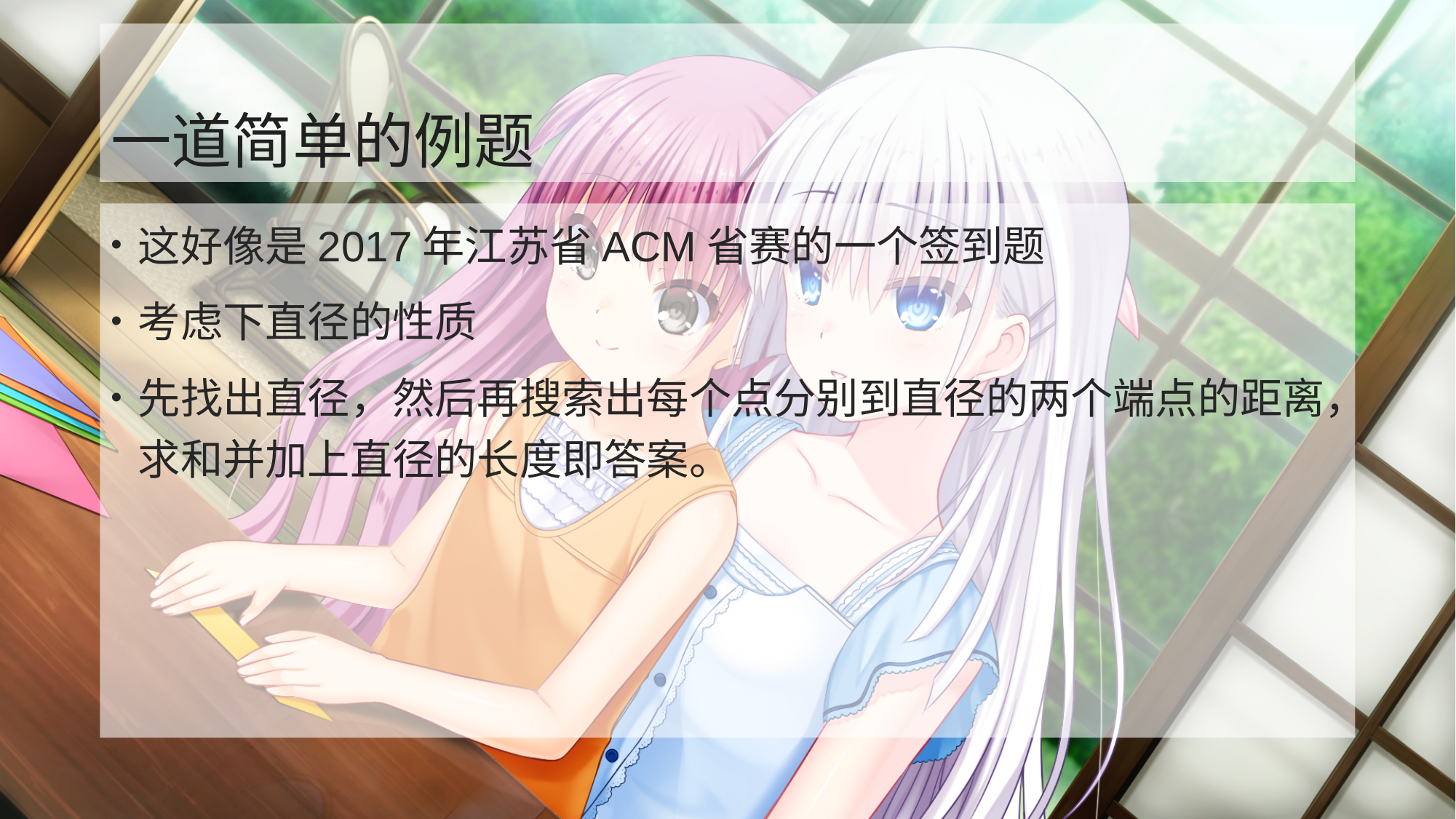

# 一道简单的例题
这好像是2017年江苏省ACM省赛的一个签到题
考虑下直径的性质
先找出直径，然后再搜索出每个点分别到直径的两个端点的距离，求和并加上直径的长度即答案。